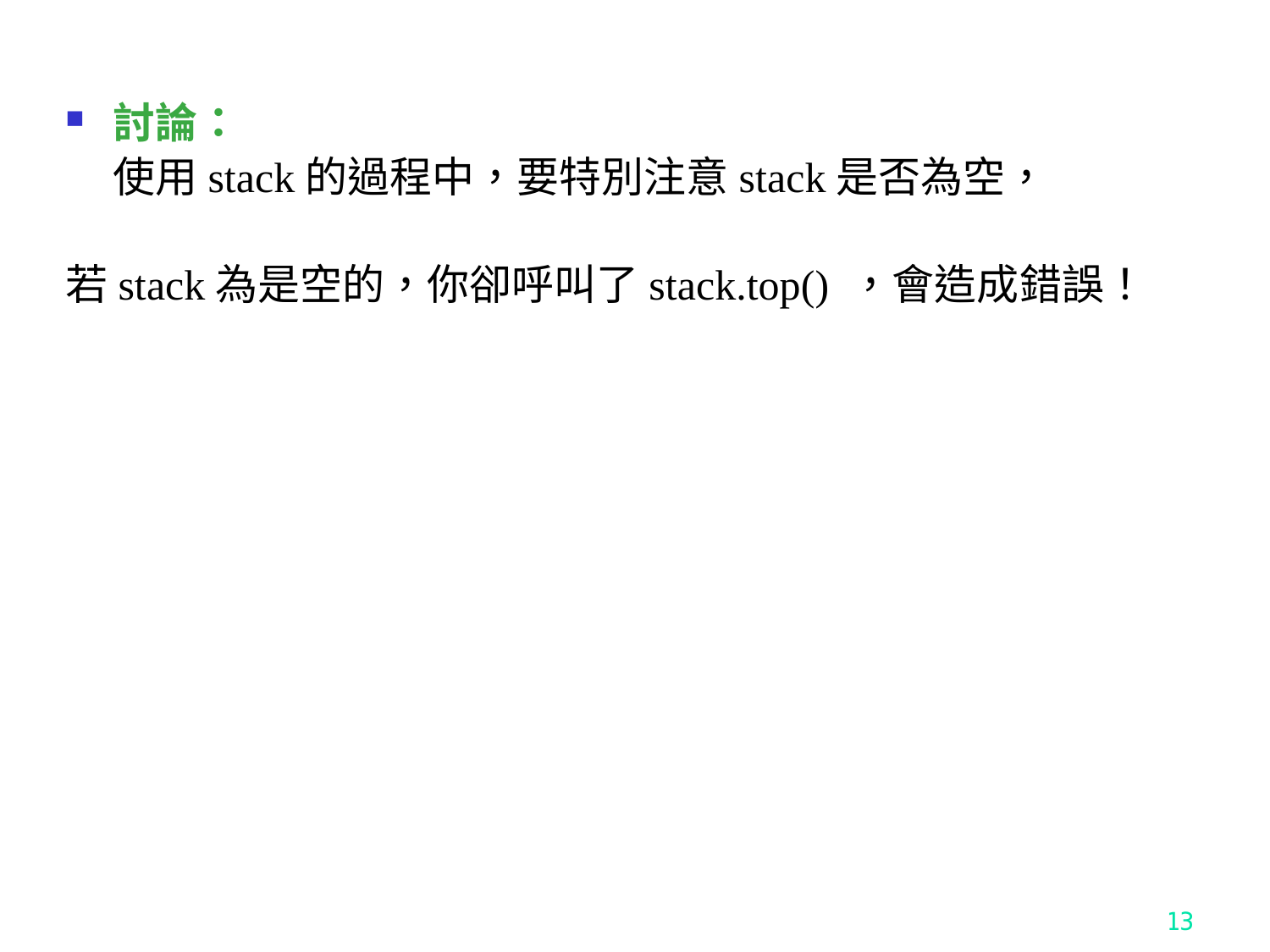

討論：
	使用stack的過程中，要特別注意stack是否為空，

若stack為是空的，你卻呼叫了stack.top() ，會造成錯誤！

13